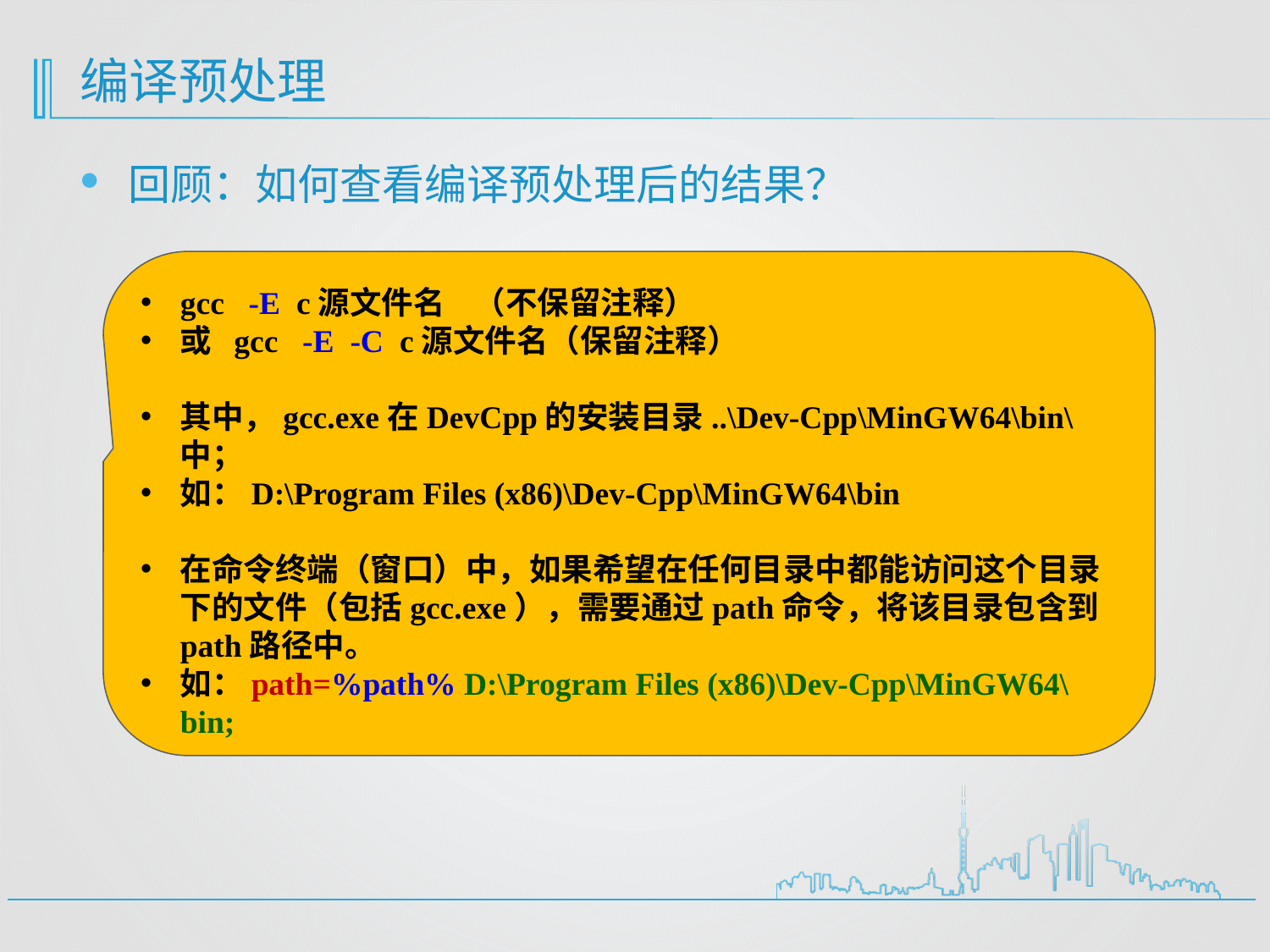

# 编译预处理
回顾：如何查看编译预处理后的结果？

gcc   -E  c源文件名    （不保留注释）
或  gcc   -E  -C  c源文件名（保留注释）

其中，gcc.exe在DevCpp的安装目录..\Dev-Cpp\MinGW64\bin\中；
如：D:\Program Files (x86)\Dev-Cpp\MinGW64\bin

在命令终端（窗口）中，如果希望在任何目录中都能访问这个目录下的文件（包括gcc.exe），需要通过path命令，将该目录包含到path路径中。
如：path=%path% D:\Program Files (x86)\Dev-Cpp\MinGW64\bin;